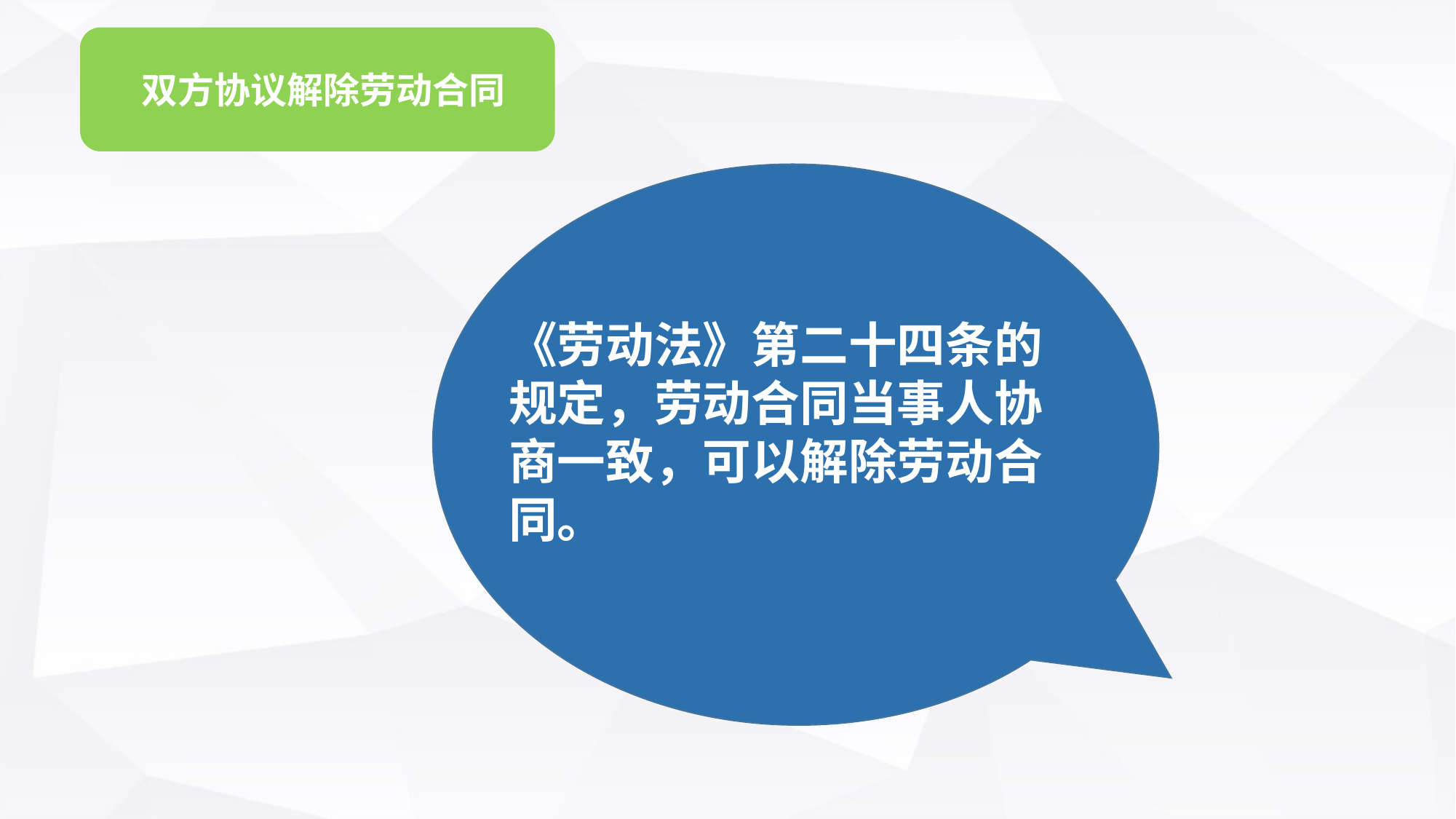

双方协议解除劳动合同

《劳动法》第二十四条的规定，劳动合同当事人协商一致，可以解除劳动合同。